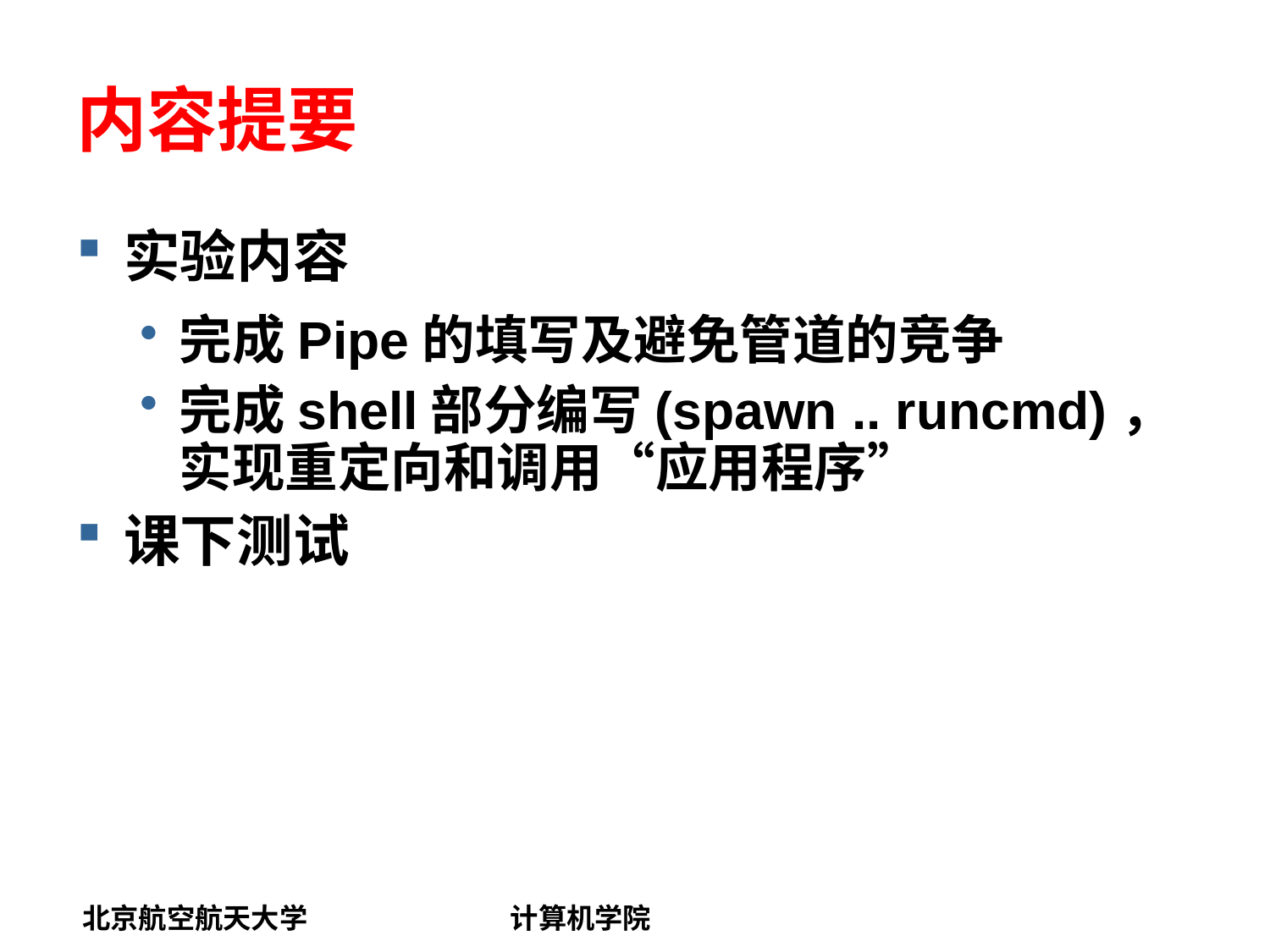

# 内容提要
实验内容
完成Pipe的填写及避免管道的竞争
完成shell部分编写(spawn .. runcmd)，实现重定向和调用“应用程序”
课下测试